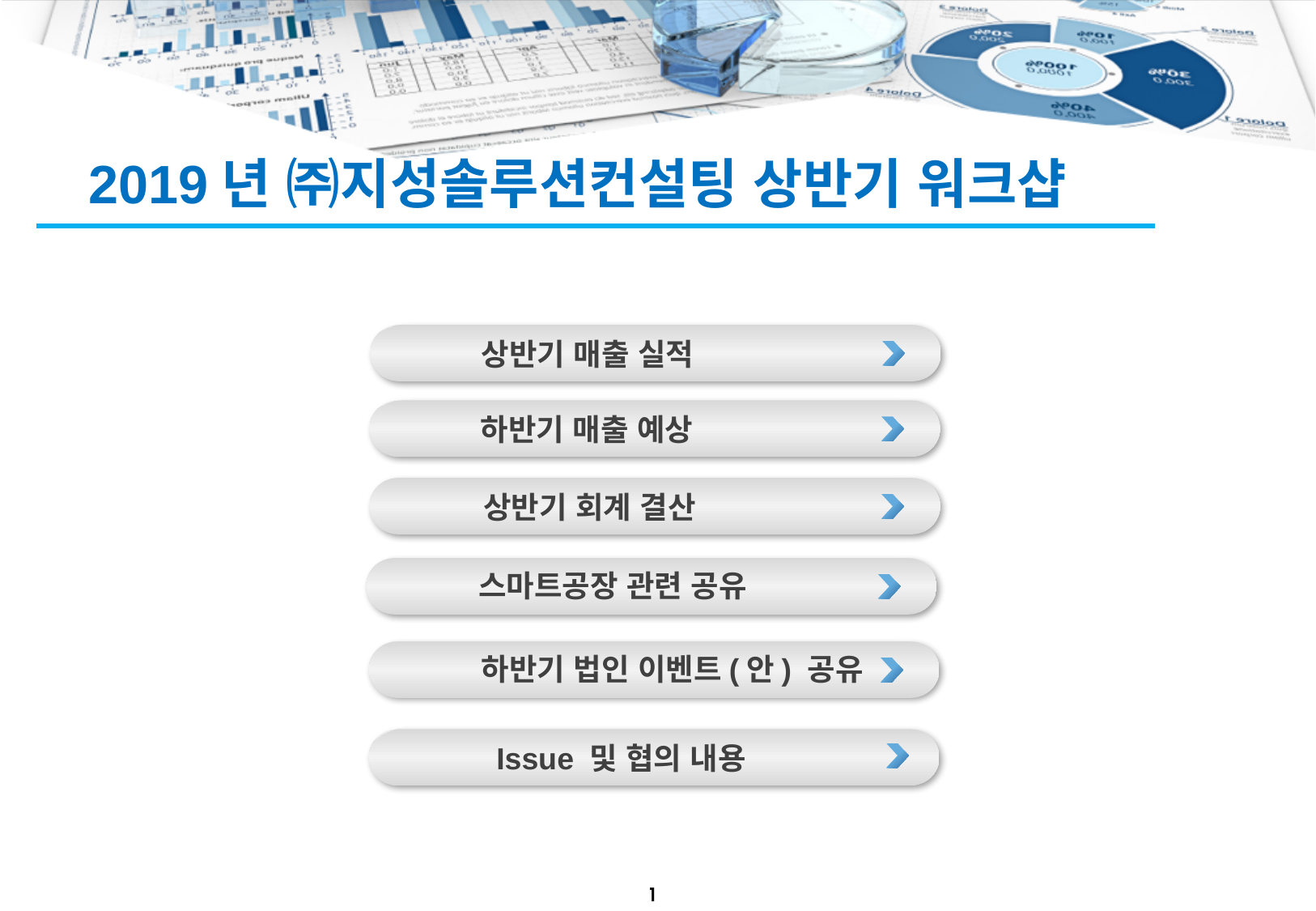

2019년 ㈜지성솔루션컨설팅 상반기 워크샵

상반기 매출 실적

하반기 매출 예상

상반기 회계 결산

스마트공장 관련 공유

하반기 법인 이벤트(안) 공유

Issue 및 협의 내용